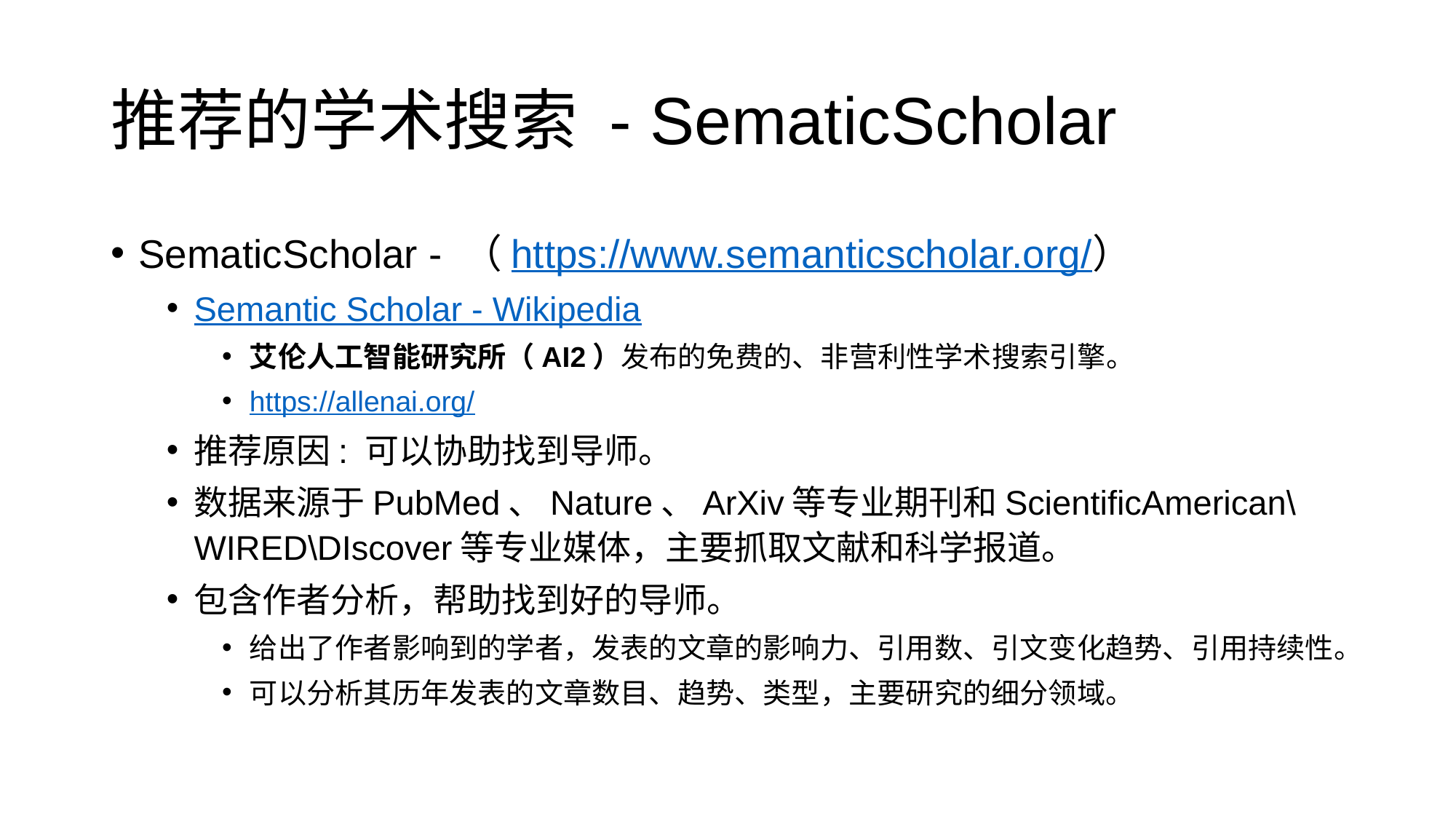

# 推荐的学术搜索 - SematicScholar
SematicScholar - （https://www.semanticscholar.org/）
Semantic Scholar - Wikipedia
艾伦人工智能研究所（AI2）发布的免费的、非营利性学术搜索引擎。
https://allenai.org/
推荐原因: 可以协助找到导师。
数据来源于PubMed、Nature、ArXiv等专业期刊和ScientificAmerican\WIRED\DIscover等专业媒体，主要抓取文献和科学报道。
包含作者分析，帮助找到好的导师。
给出了作者影响到的学者，发表的文章的影响力、引用数、引文变化趋势、引用持续性。
可以分析其历年发表的文章数目、趋势、类型，主要研究的细分领域。